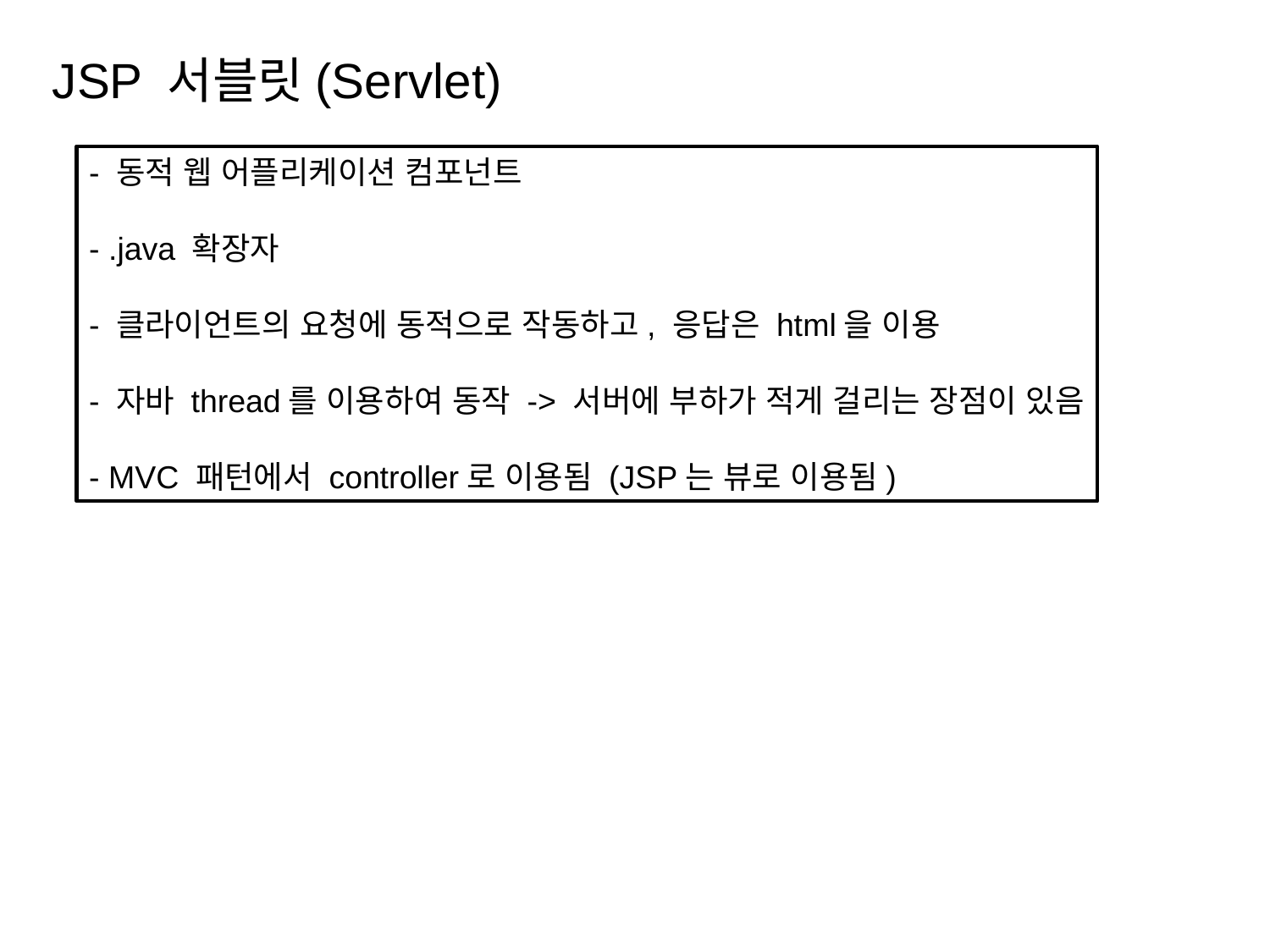

# JSP 서블릿(Servlet)
- 동적 웹 어플리케이션 컴포넌트

- .java 확장자

- 클라이언트의 요청에 동적으로 작동하고, 응답은 html을 이용

- 자바 thread를 이용하여 동작 -> 서버에 부하가 적게 걸리는 장점이 있음

- MVC 패턴에서 controller로 이용됨 (JSP는 뷰로 이용됨)